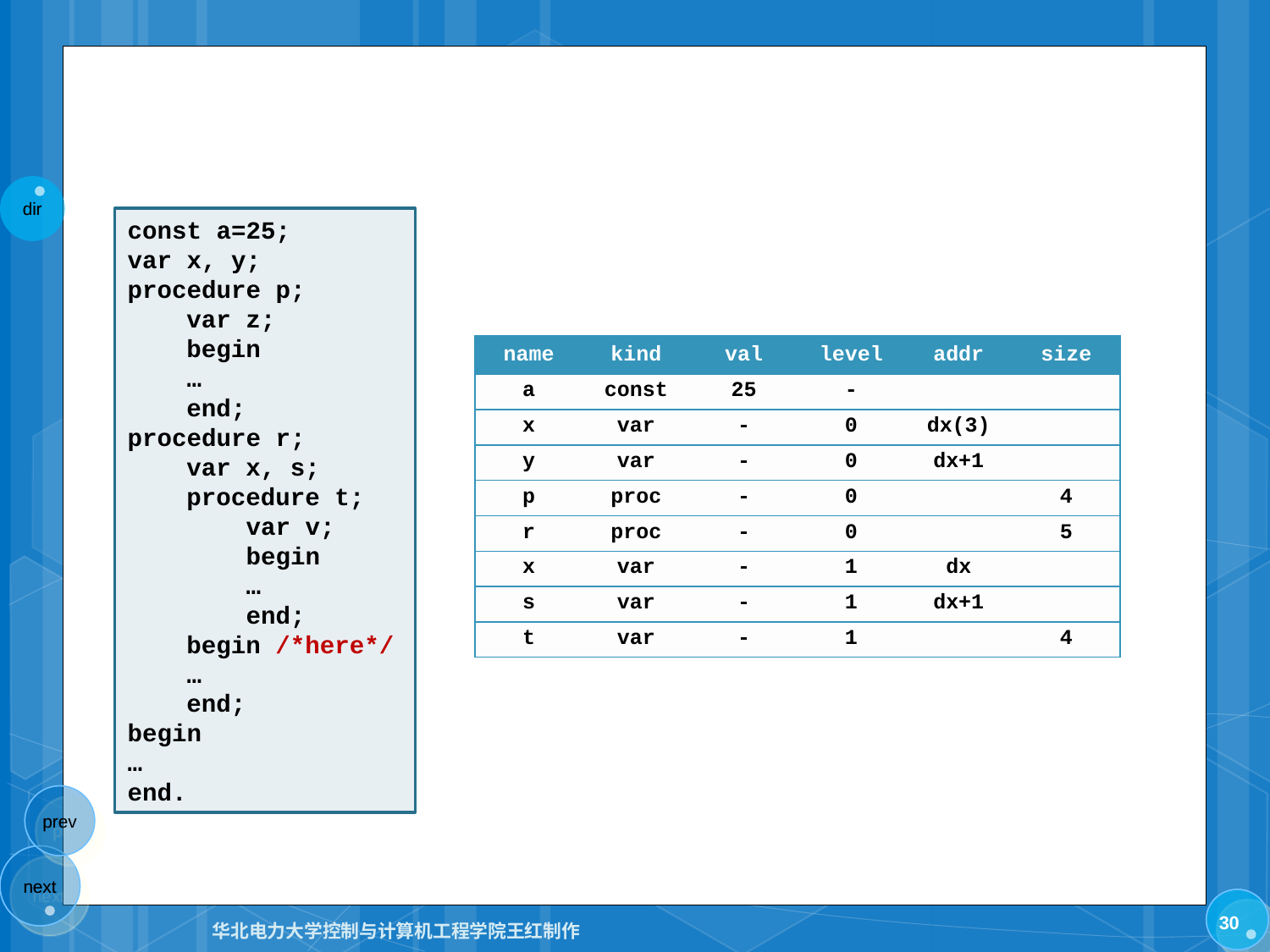

#
const a=25;
var x, y;
procedure p;
    var z;
    begin
    …
    end;
procedure r;
    var x, s;
    procedure t;
        var v;
        begin
        …
        end;
    begin /*here*/
    …
    end;
begin
…
end.
| name | kind | val | level | addr | size |
| --- | --- | --- | --- | --- | --- |
| a | const | 25 | - |  |  |
| x | var | - | 0 | dx(3) |  |
| y | var | - | 0 | dx+1 |  |
| p | proc | - | 0 |  | 4 |
| r | proc | - | 0 |  | 5 |
| x | var | - | 1 | dx |  |
| s | var | - | 1 | dx+1 |  |
| t | var | - | 1 |  | 4 |
30
华北电力大学控制与计算机工程学院王红制作